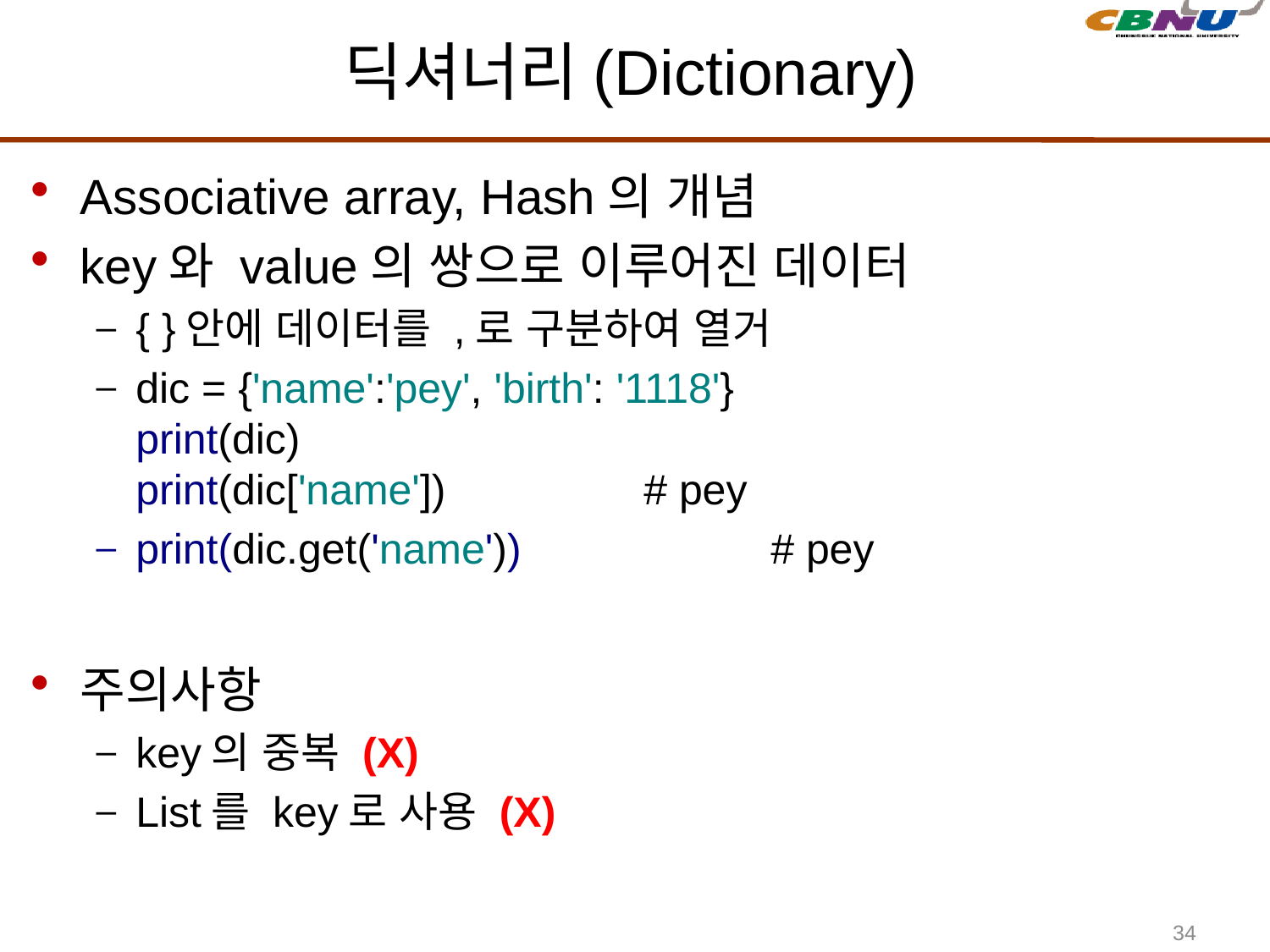

# 딕셔너리(Dictionary)
Associative array, Hash의 개념
key와 value의 쌍으로 이루어진 데이터
{ }안에 데이터를 ,로 구분하여 열거
dic = {'name':'pey', 'birth': '1118'}
print(dic)
print(dic['name'])		# pey
print(dic.get('name'))		# pey

주의사항
key의 중복 (X)
List를 key로 사용 (X)
34